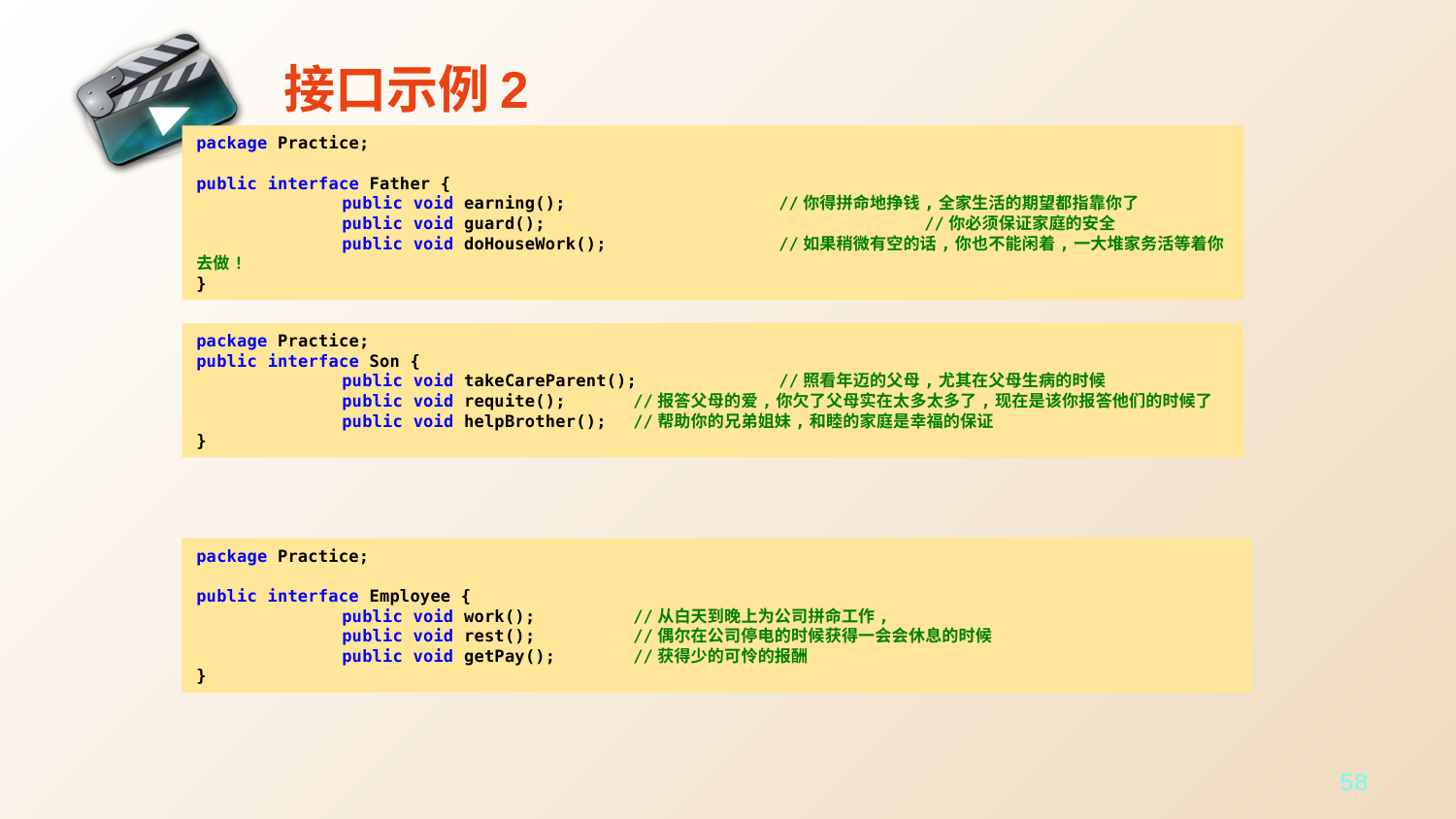

# 接口示例2
package Practice;

public interface Father {
	public void earning();		//你得拼命地挣钱,全家生活的期望都指靠你了
	public void guard();			//你必须保证家庭的安全
	public void doHouseWork();		//如果稍微有空的话,你也不能闲着,一大堆家务活等着你去做!
}

package Practice;
public interface Son {
	public void takeCareParent();	//照看年迈的父母,尤其在父母生病的时候
	public void requite();	//报答父母的爱,你欠了父母实在太多太多了,现在是该你报答他们的时候了
	public void helpBrother();	//帮助你的兄弟姐妹,和睦的家庭是幸福的保证
}
package Practice;

public interface Employee {
	public void work();	//从白天到晚上为公司拼命工作,
	public void rest();	//偶尔在公司停电的时候获得一会会休息的时候
	public void getPay();	//获得少的可怜的报酬
}
58